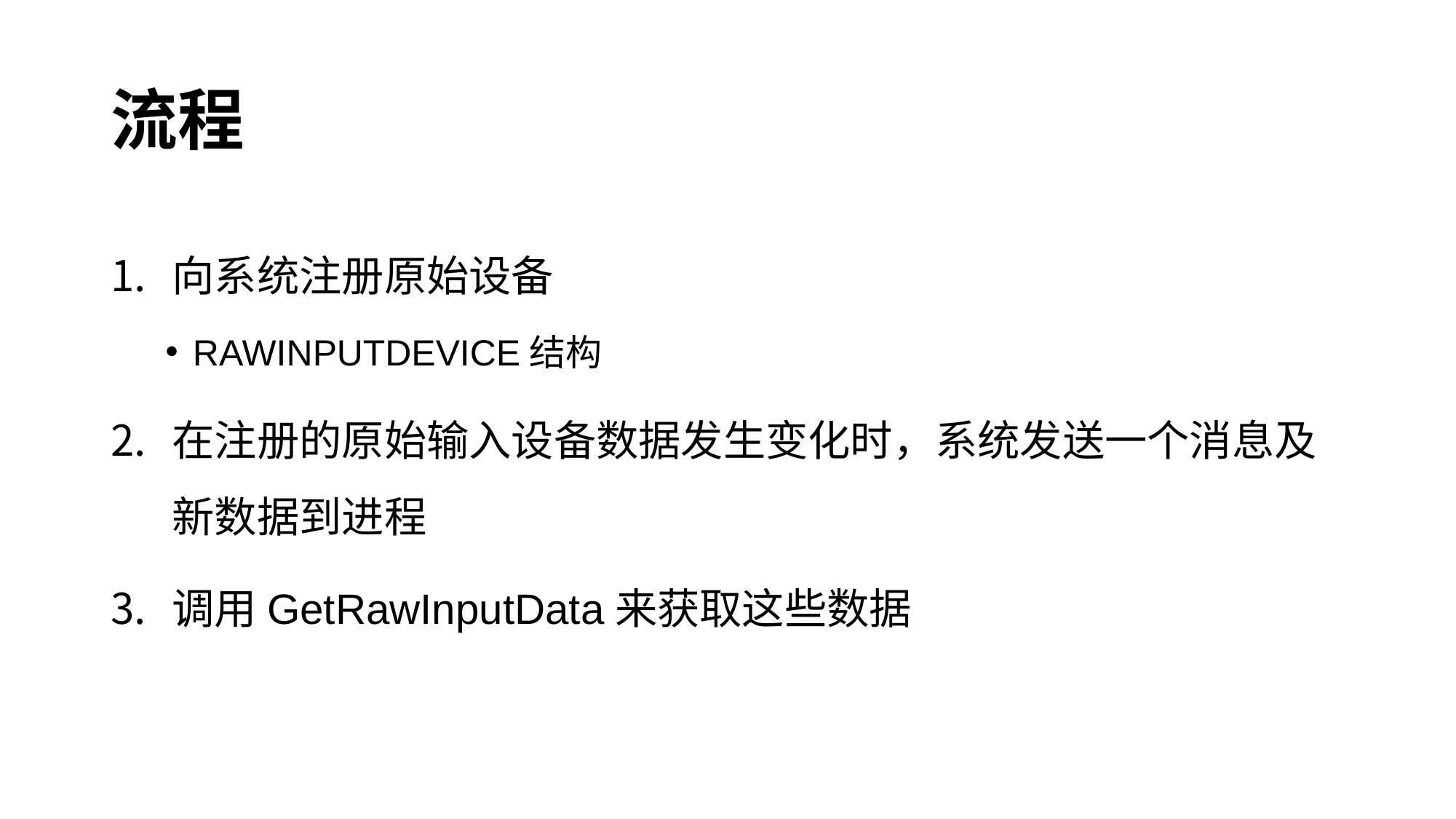

# 流程
向系统注册原始设备
RAWINPUTDEVICE结构
在注册的原始输入设备数据发生变化时，系统发送一个消息及新数据到进程
调用GetRawInputData来获取这些数据